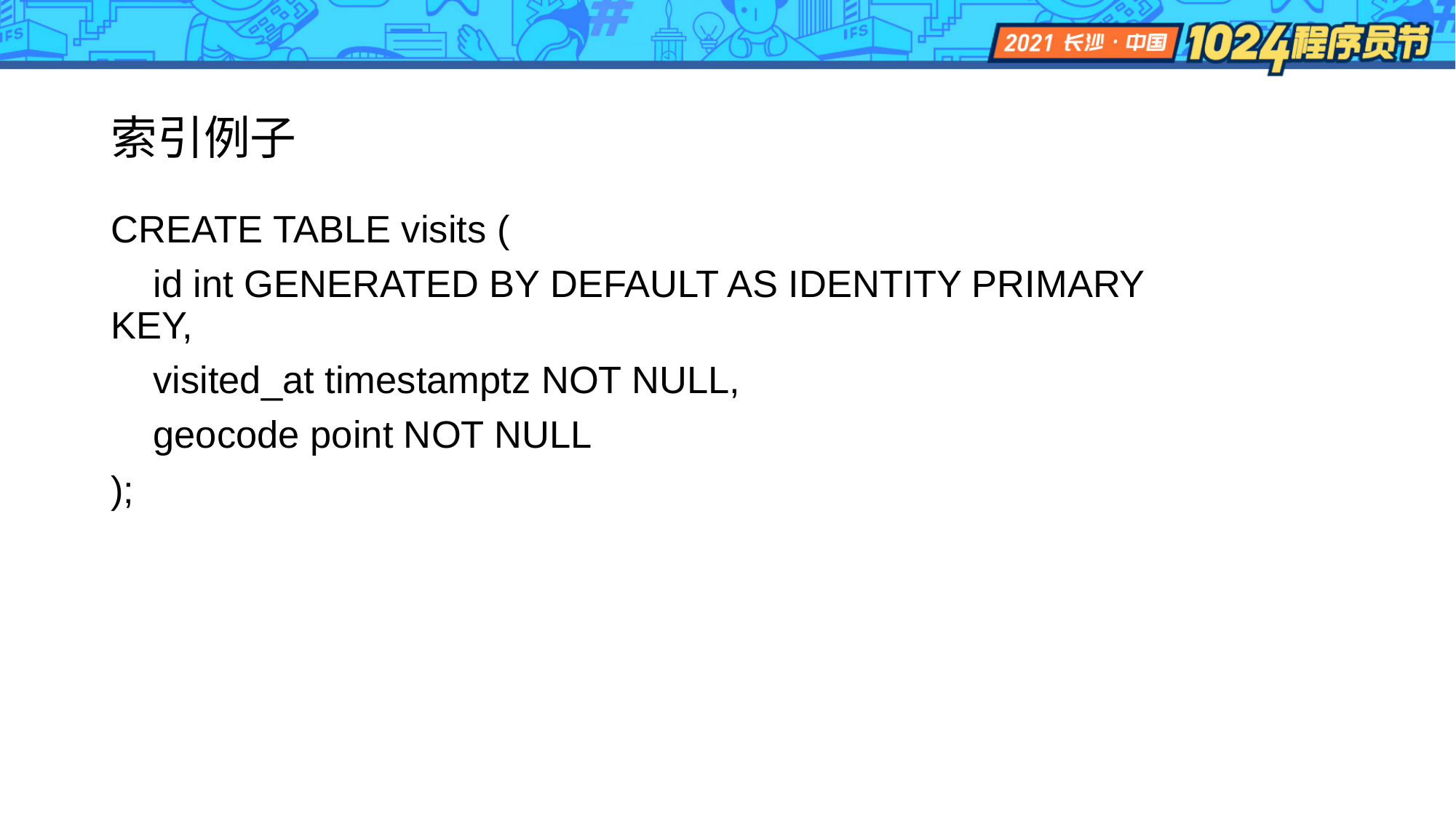

# 索引例子
CREATE TABLE visits (
    id int GENERATED BY DEFAULT AS IDENTITY PRIMARY KEY,
    visited_at timestamptz NOT NULL,
    geocode point NOT NULL
);